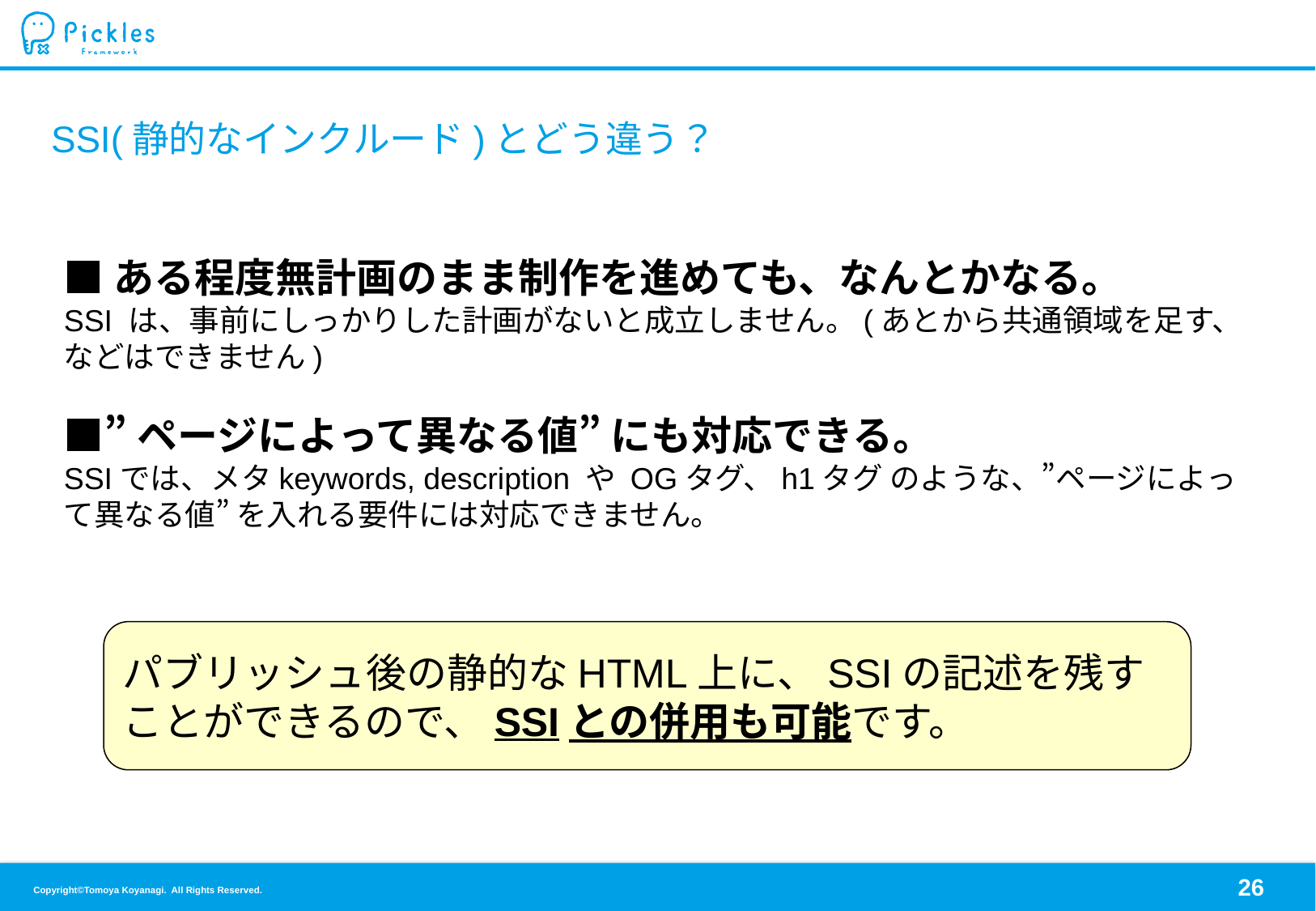

# SSI(静的なインクルード)とどう違う？
■ある程度無計画のまま制作を進めても、なんとかなる。
SSI は、事前にしっかりした計画がないと成立しません。(あとから共通領域を足す、などはできません)

■”ページによって異なる値” にも対応できる。
SSIでは、メタkeywords, description や OGタグ、h1タグ のような、”ページによって異なる値” を入れる要件には対応できません。
パブリッシュ後の静的なHTML上に、SSIの記述を残すことができるので、SSIとの併用も可能です。
26